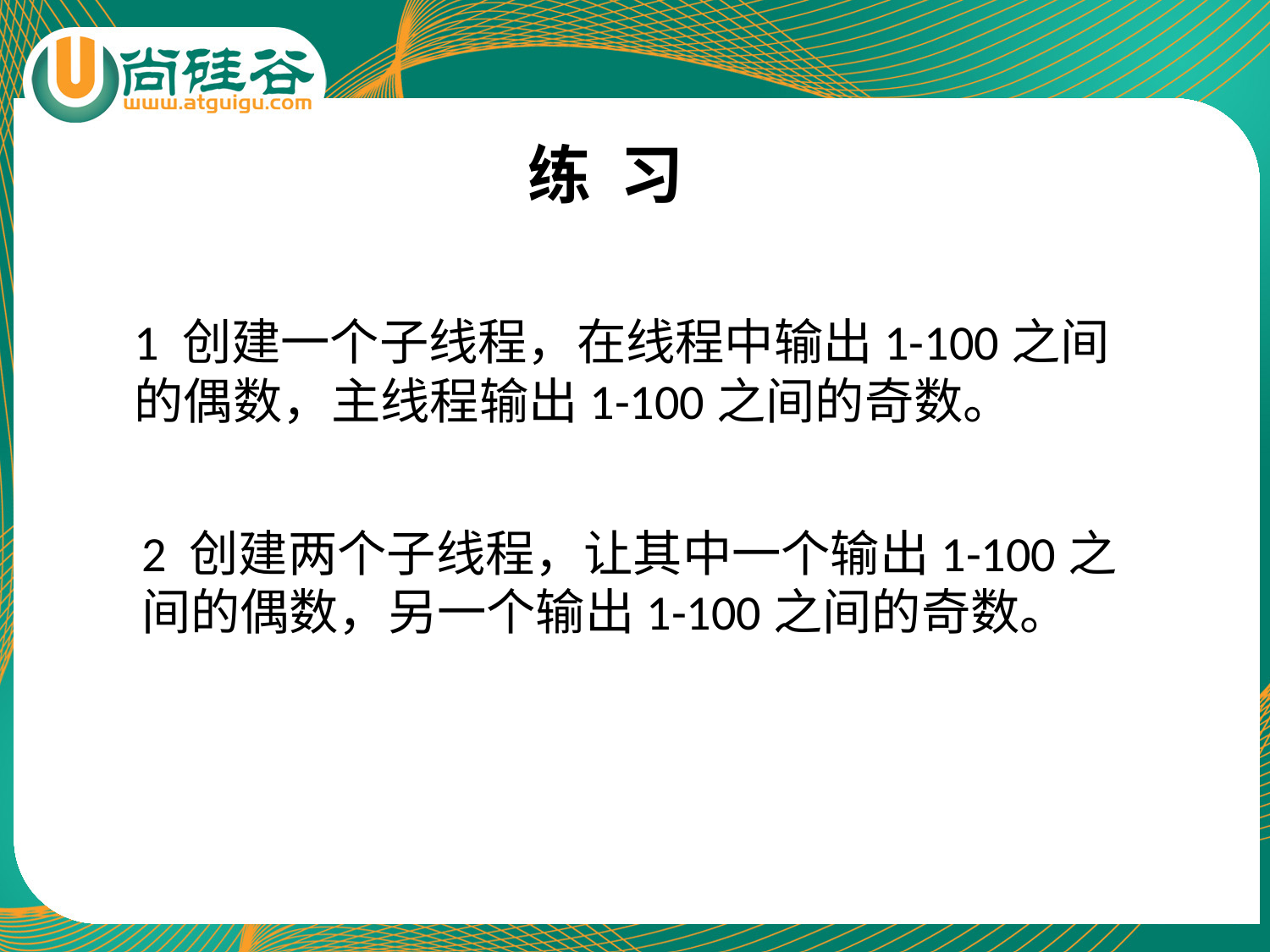

练  习
1 创建一个子线程，在线程中输出1-100之间的偶数，主线程输出1-100之间的奇数。
2 创建两个子线程，让其中一个输出1-100之间的偶数，另一个输出1-100之间的奇数。